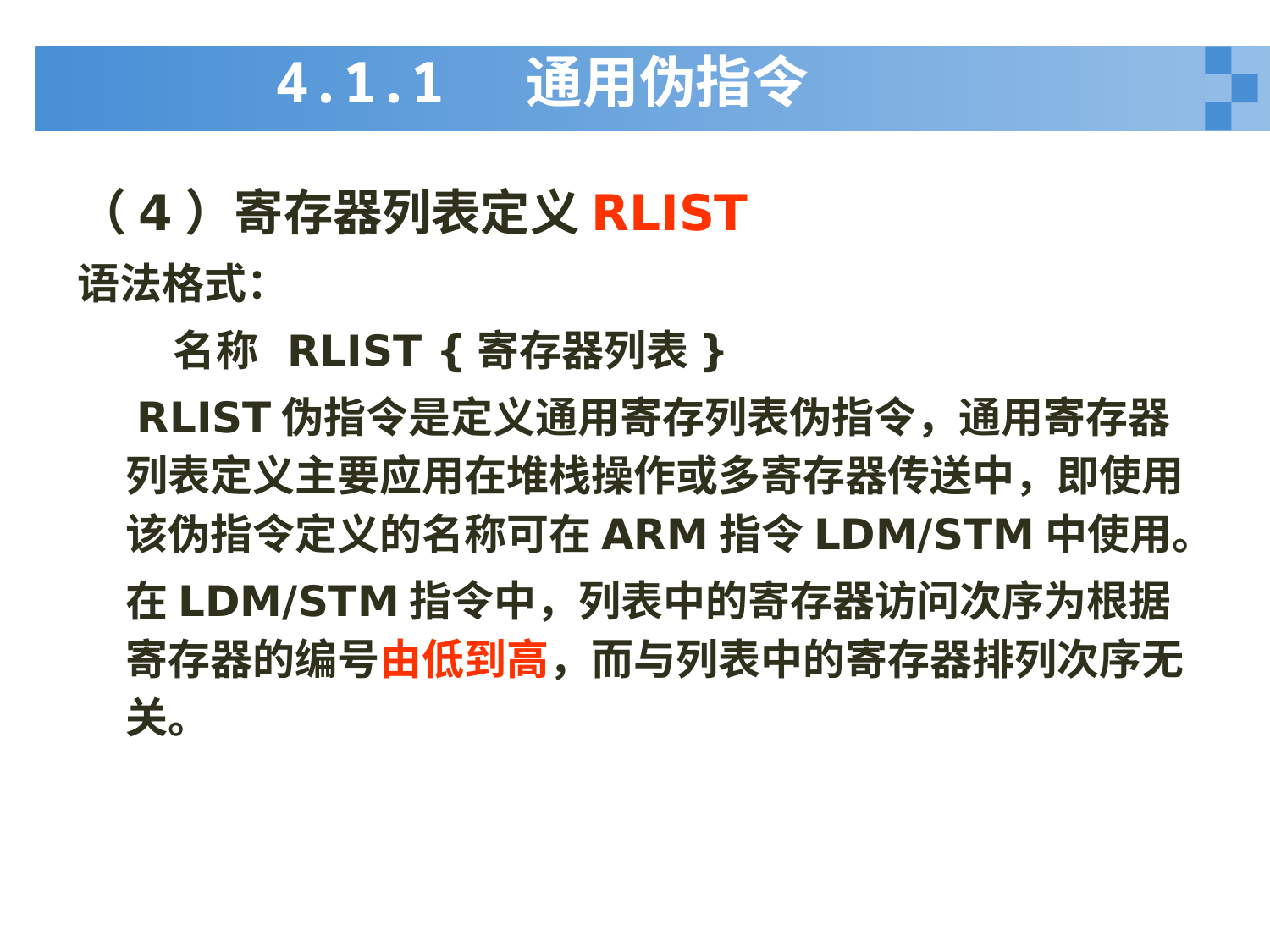

# 4.1.1  通用伪指令
（4）寄存器列表定义RLIST
语法格式：
         名称  RLIST {寄存器列表}
    RLIST伪指令是定义通用寄存列表伪指令，通用寄存器列表定义主要应用在堆栈操作或多寄存器传送中，即使用该伪指令定义的名称可在ARM指令LDM/STM中使用。
    在LDM/STM指令中，列表中的寄存器访问次序为根据寄存器的编号由低到高，而与列表中的寄存器排列次序无关。